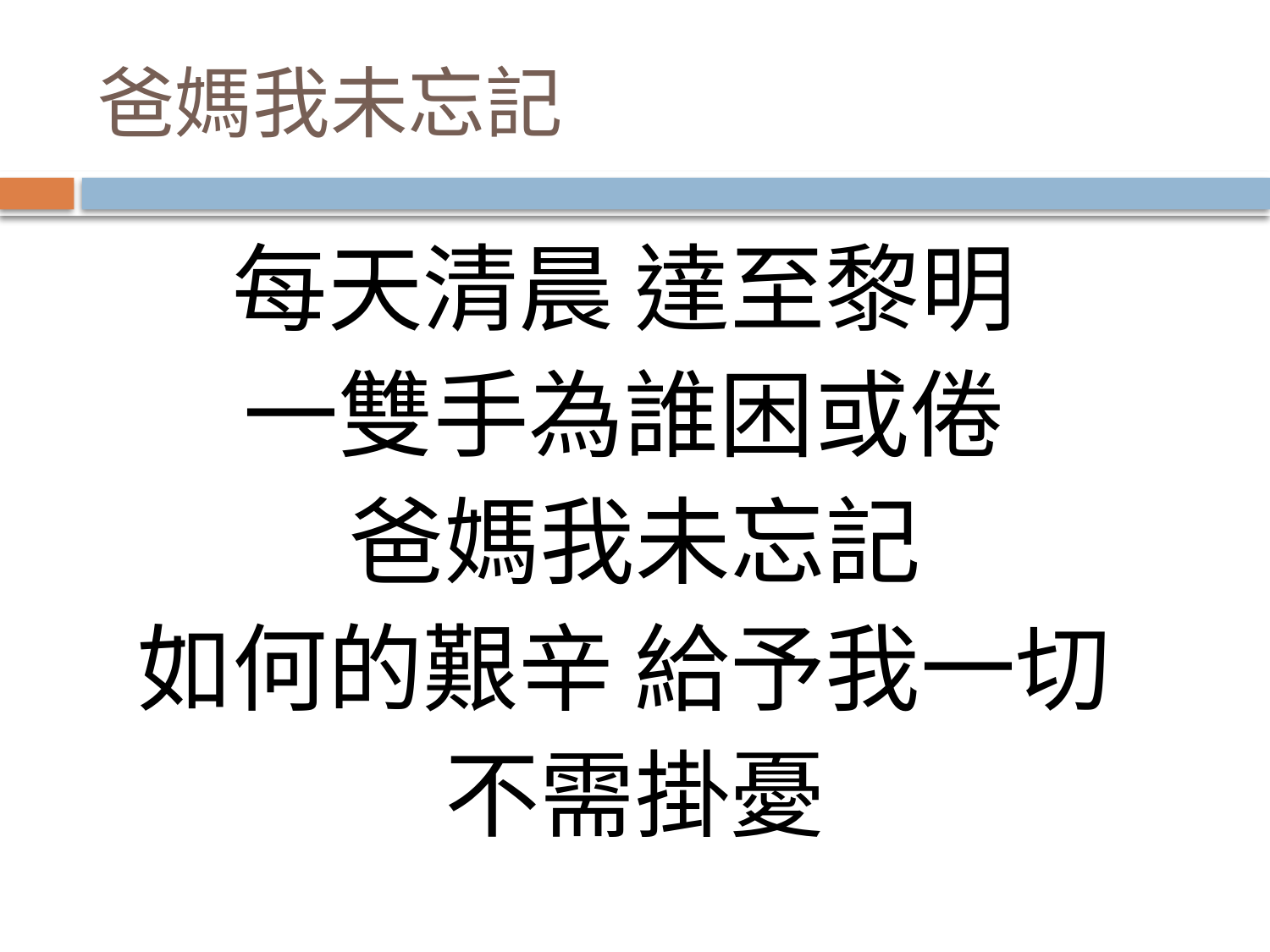

# 爸媽我未忘記
每天清晨 達至黎明
一雙手為誰困或倦
爸媽我未忘記
如何的艱辛 給予我一切
不需掛憂